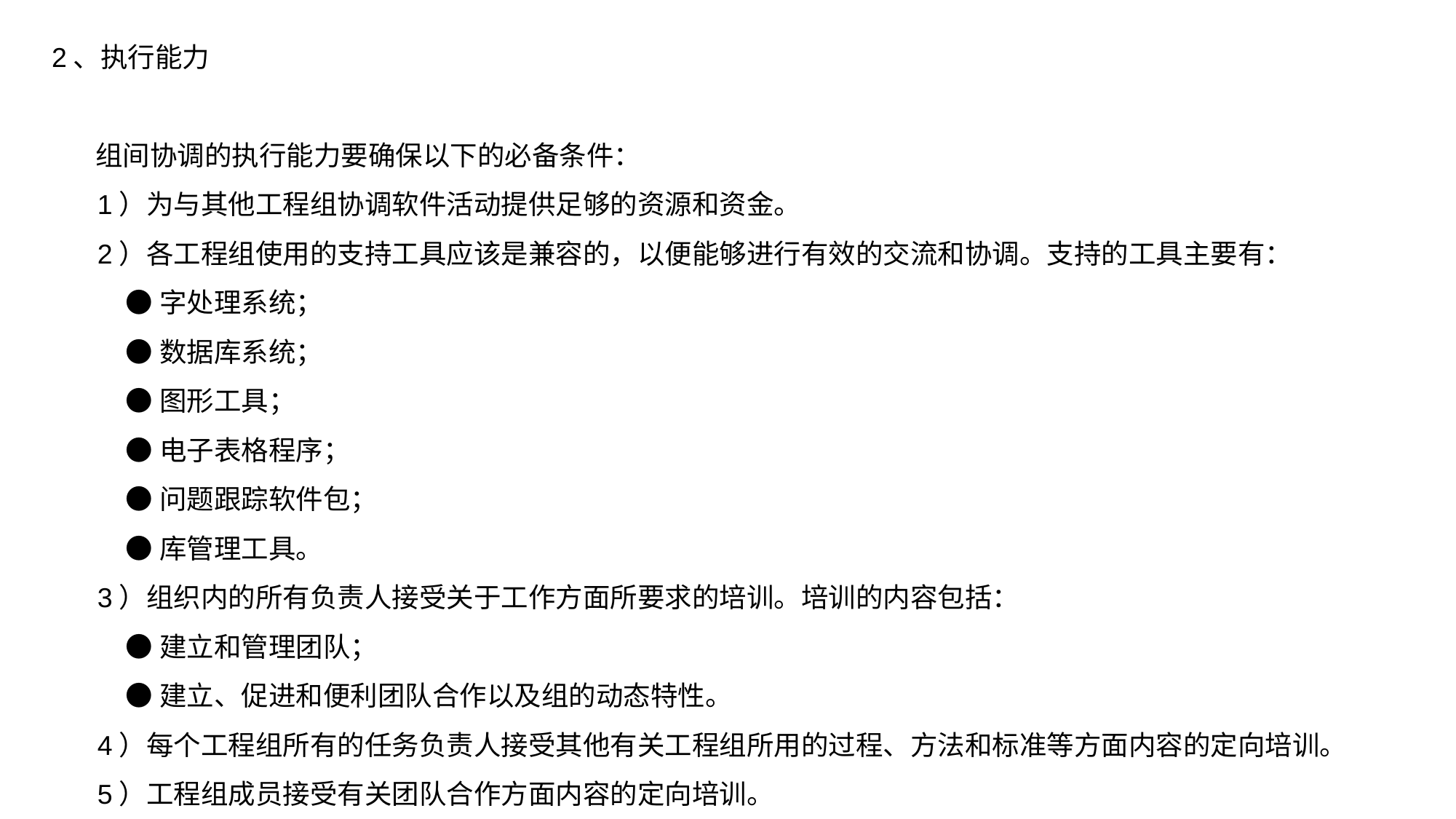

2、执行能力

      组间协调的执行能力要确保以下的必备条件：
      1）为与其他工程组协调软件活动提供足够的资源和资金。
      2）各工程组使用的支持工具应该是兼容的，以便能够进行有效的交流和协调。支持的工具主要有：
            ●字处理系统；
            ●数据库系统；
            ●图形工具；
            ●电子表格程序；
            ●问题跟踪软件包；
            ●库管理工具。
      3）组织内的所有负责人接受关于工作方面所要求的培训。培训的内容包括：
            ●建立和管理团队；
            ●建立、促进和便利团队合作以及组的动态特性。
      4）每个工程组所有的任务负责人接受其他有关工程组所用的过程、方法和标准等方面内容的定向培训。
      5）工程组成员接受有关团队合作方面内容的定向培训。